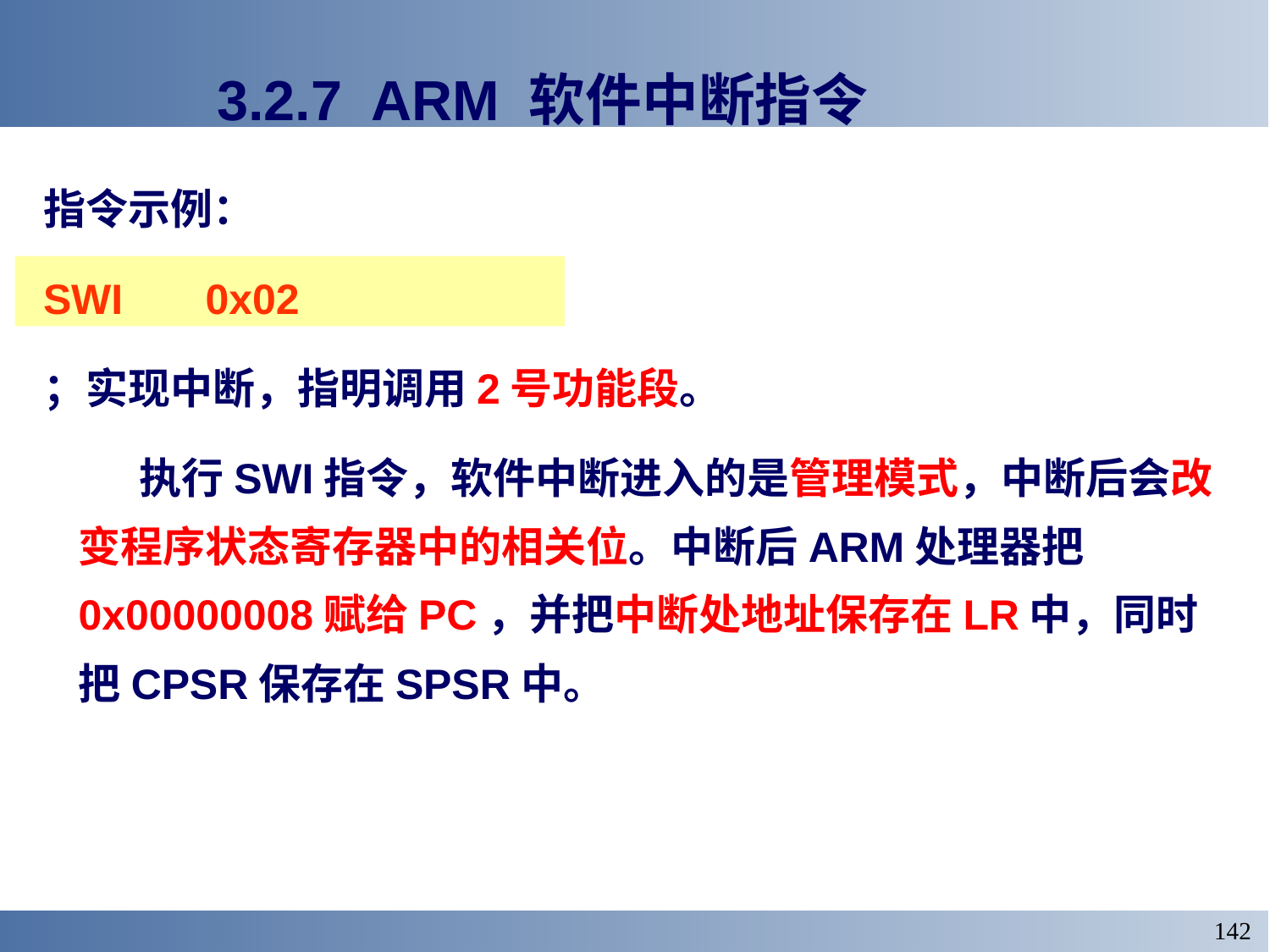

# 3.2.7  ARM 软件中断指令
指令示例：
SWI 	0x02
；实现中断，指明调用2号功能段。
         执行SWI指令，软件中断进入的是管理模式，中断后会改变程序状态寄存器中的相关位。中断后ARM处理器把0x00000008赋给PC，并把中断处地址保存在LR中，同时把CPSR保存在SPSR中。